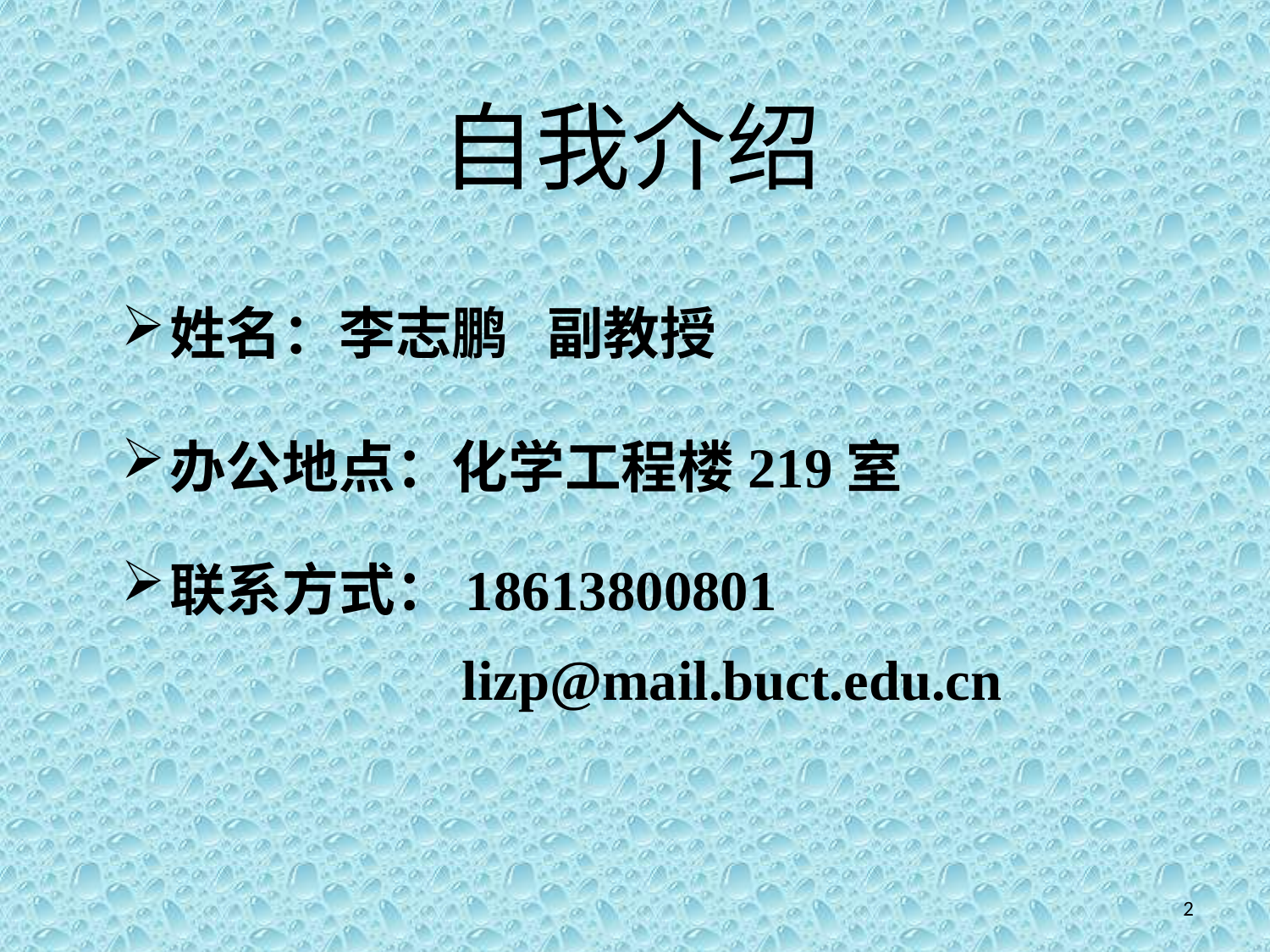

# 自我介绍
姓名：李志鹏   副教授
办公地点：化学工程楼219室
联系方式：18613800801
                        lizp@mail.buct.edu.cn
2